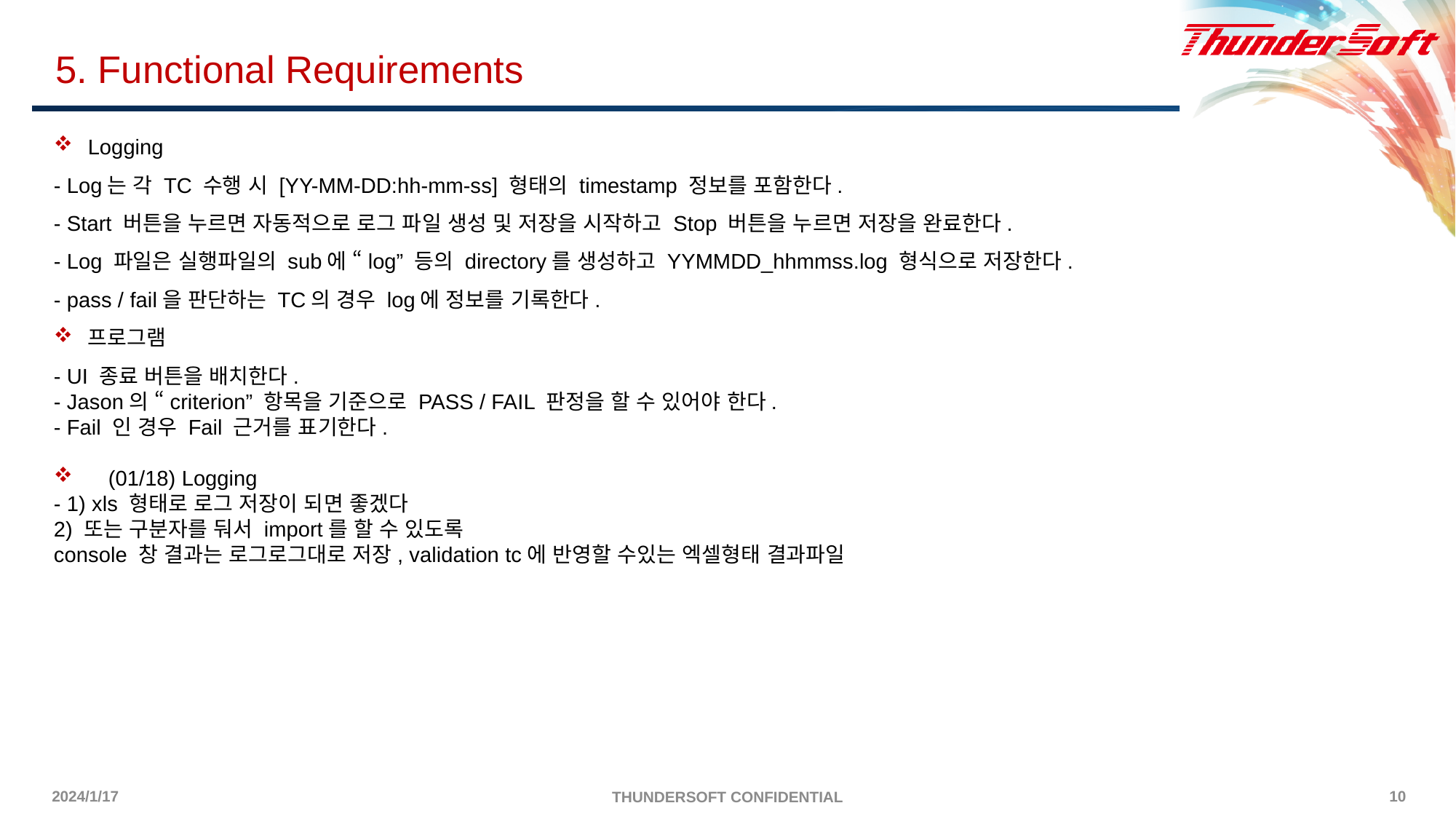

5. Functional Requirements
Logging
- Log는 각 TC 수행 시 [YY-MM-DD:hh-mm-ss] 형태의 timestamp 정보를 포함한다.
- Start 버튼을 누르면 자동적으로 로그 파일 생성 및 저장을 시작하고 Stop 버튼을 누르면 저장을 완료한다.
- Log 파일은 실행파일의 sub에 “log” 등의 directory를 생성하고 YYMMDD_hhmmss.log 형식으로 저장한다.
- pass / fail을 판단하는 TC의 경우 log에 정보를 기록한다.
프로그램
- UI 종료 버튼을 배치한다.
- Jason의 “criterion” 항목을 기준으로 PASS / FAIL 판정을 할 수 있어야 한다.
- Fail 인 경우 Fail 근거를 표기한다.

(01/18) Logging
- 1) xls 형태로 로그 저장이 되면 좋겠다
2) 또는 구분자를 둬서 import를 할 수 있도록
console 창 결과는 로그로그대로 저장, validation tc에 반영할 수있는 엑셀형태 결과파일

2024/1/17
10
THUNDERSOFT CONFIDENTIAL